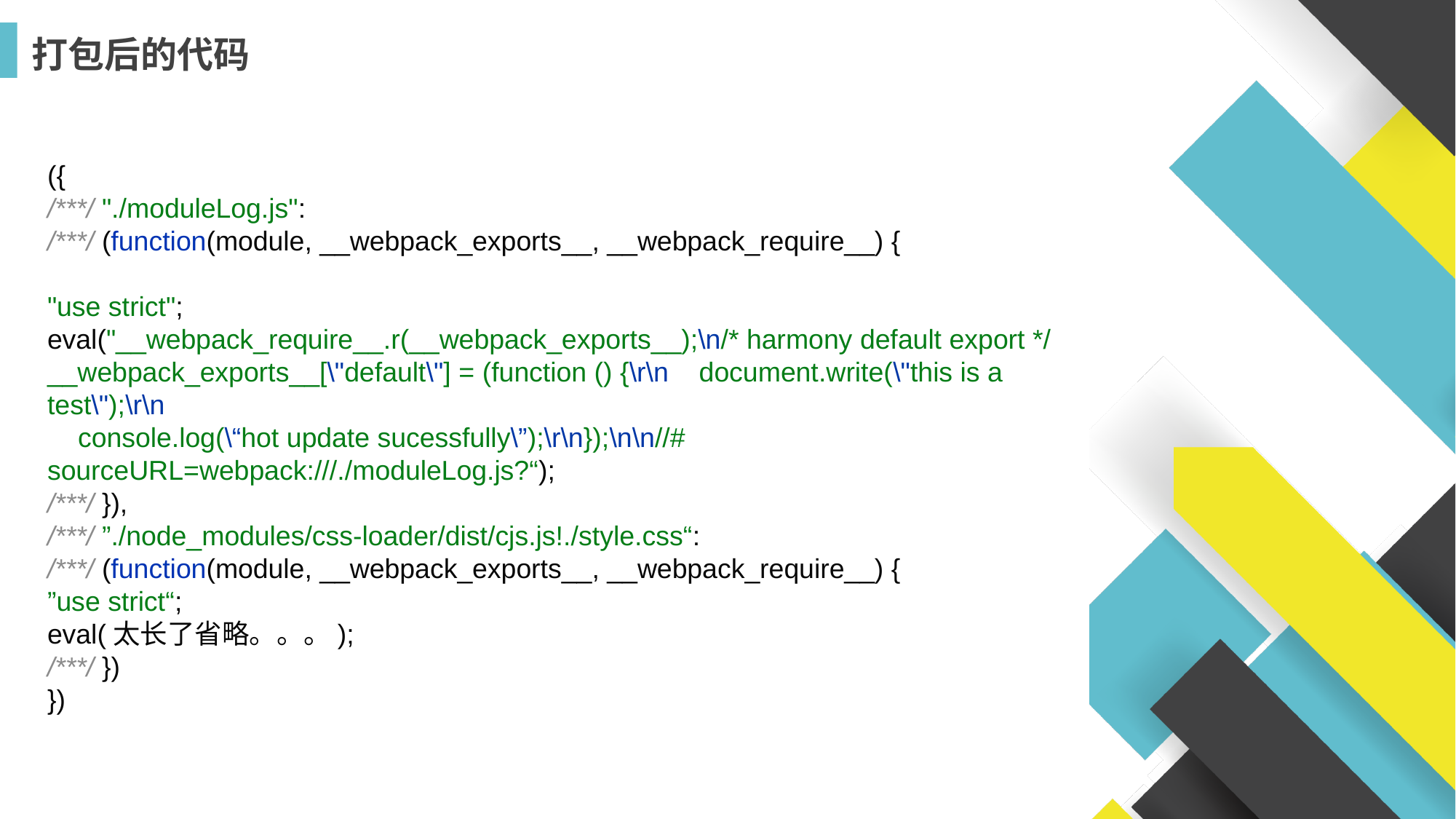

打包后的代码
({
/***/ "./moduleLog.js":
/***/ (function(module, __webpack_exports__, __webpack_require__) {
"use strict";
eval("__webpack_require__.r(__webpack_exports__);\n/* harmony default export */
__webpack_exports__[\"default\"] = (function () {\r\n    document.write(\"this is a test\");\r\n
    console.log(\“hot update sucessfully\”);\r\n});\n\n//# sourceURL=webpack:///./moduleLog.js?“);
/***/ }),
/***/ ”./node_modules/css-loader/dist/cjs.js!./style.css“:
/***/ (function(module, __webpack_exports__, __webpack_require__) {
”use strict“;
eval(太长了省略。。。);
/***/ })
})